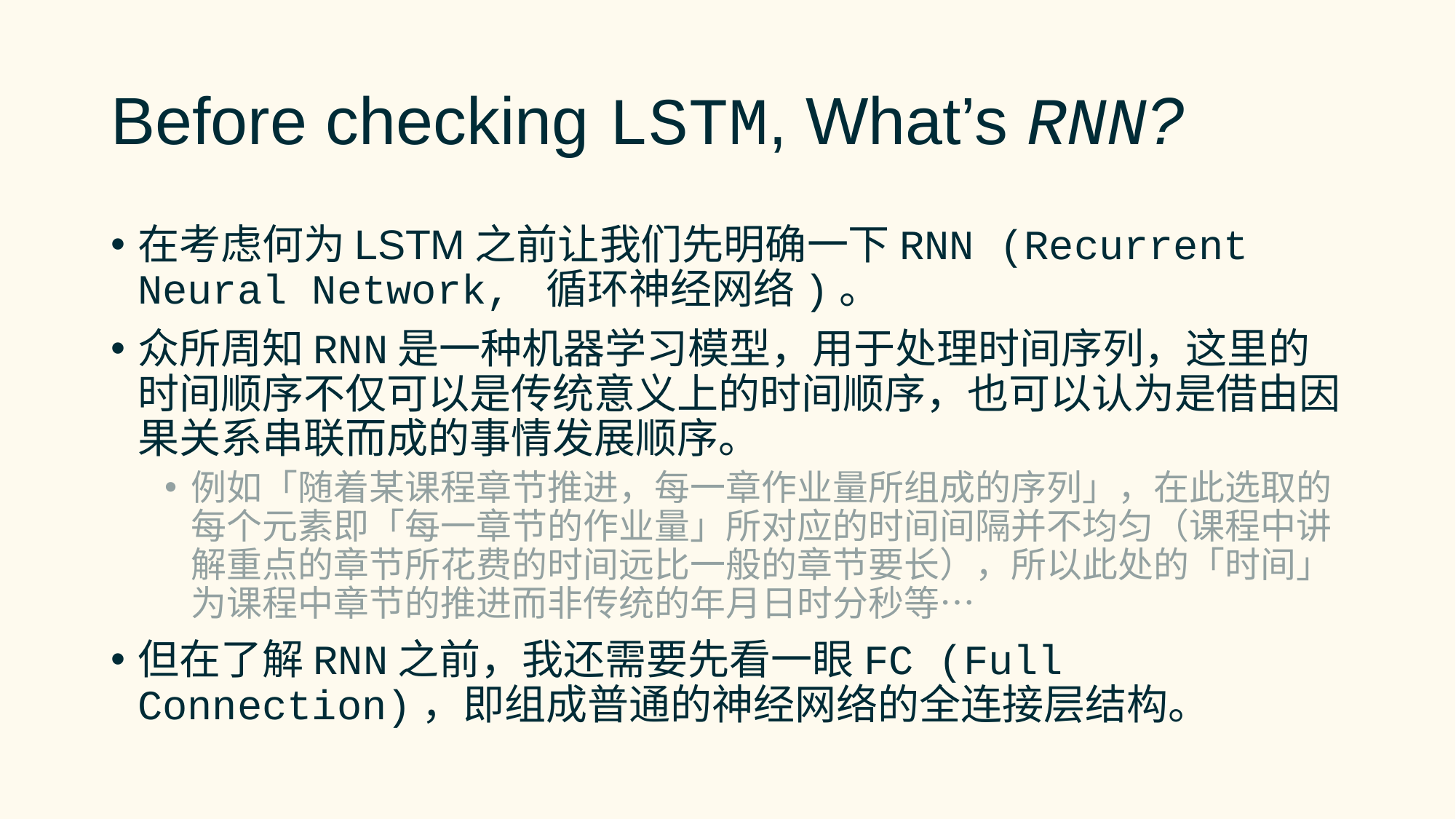

# Before checking LSTM, What’s RNN?
在考虑何为LSTM之前让我们先明确一下RNN (Recurrent Neural Network, 循环神经网络)。
众所周知RNN是一种机器学习模型，用于处理时间序列，这里的时间顺序不仅可以是传统意义上的时间顺序，也可以认为是借由因果关系串联而成的事情发展顺序。
例如「随着某课程章节推进，每一章作业量所组成的序列」，在此选取的每个元素即「每一章节的作业量」所对应的时间间隔并不均匀（课程中讲解重点的章节所花费的时间远比一般的章节要长），所以此处的「时间」为课程中章节的推进而非传统的年月日时分秒等…
但在了解RNN之前，我还需要先看一眼FC (Full Connection)，即组成普通的神经网络的全连接层结构。